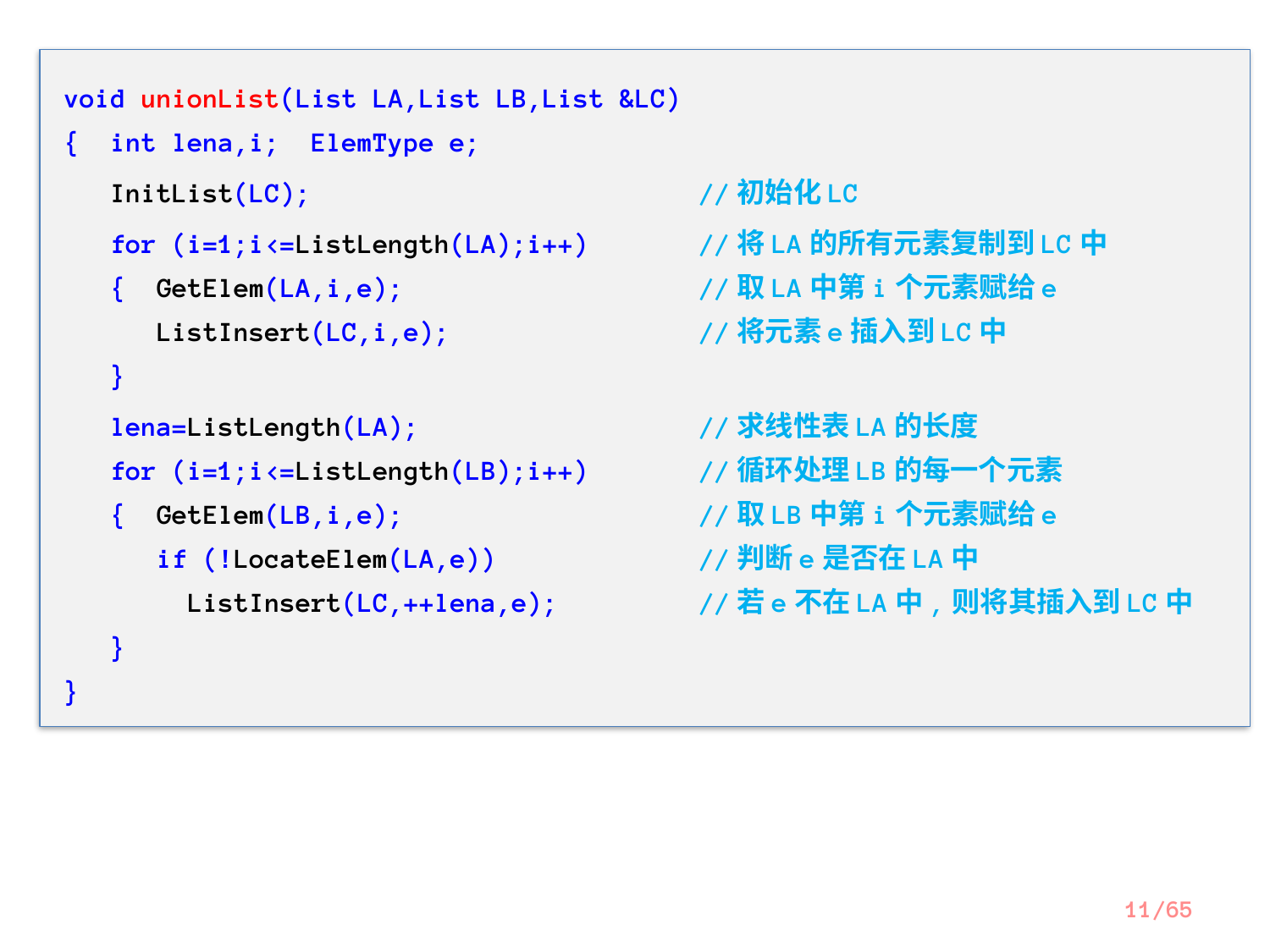

void unionList(List LA,List LB,List &LC)
{  int lena,i;  ElemType e;
   InitList(LC);				//初始化LC
   for (i=1;i<=ListLength(LA);i++)	//将LA的所有元素复制到LC中
   {  GetElem(LA,i,e);			//取LA中第i个元素赋给e
      ListInsert(LC,i,e);		//将元素e插入到LC中
   }
   lena=ListLength(LA);			//求线性表LA的长度
   for (i=1;i<=ListLength(LB);i++)	//循环处理LB的每一个元素
   {  GetElem(LB,i,e);			//取LB中第i个元素赋给e
      if (!LocateElem(LA,e))		//判断e是否在LA中
        ListInsert(LC,++lena,e);		//若e不在LA中,则将其插入到LC中
   }
}
11/65